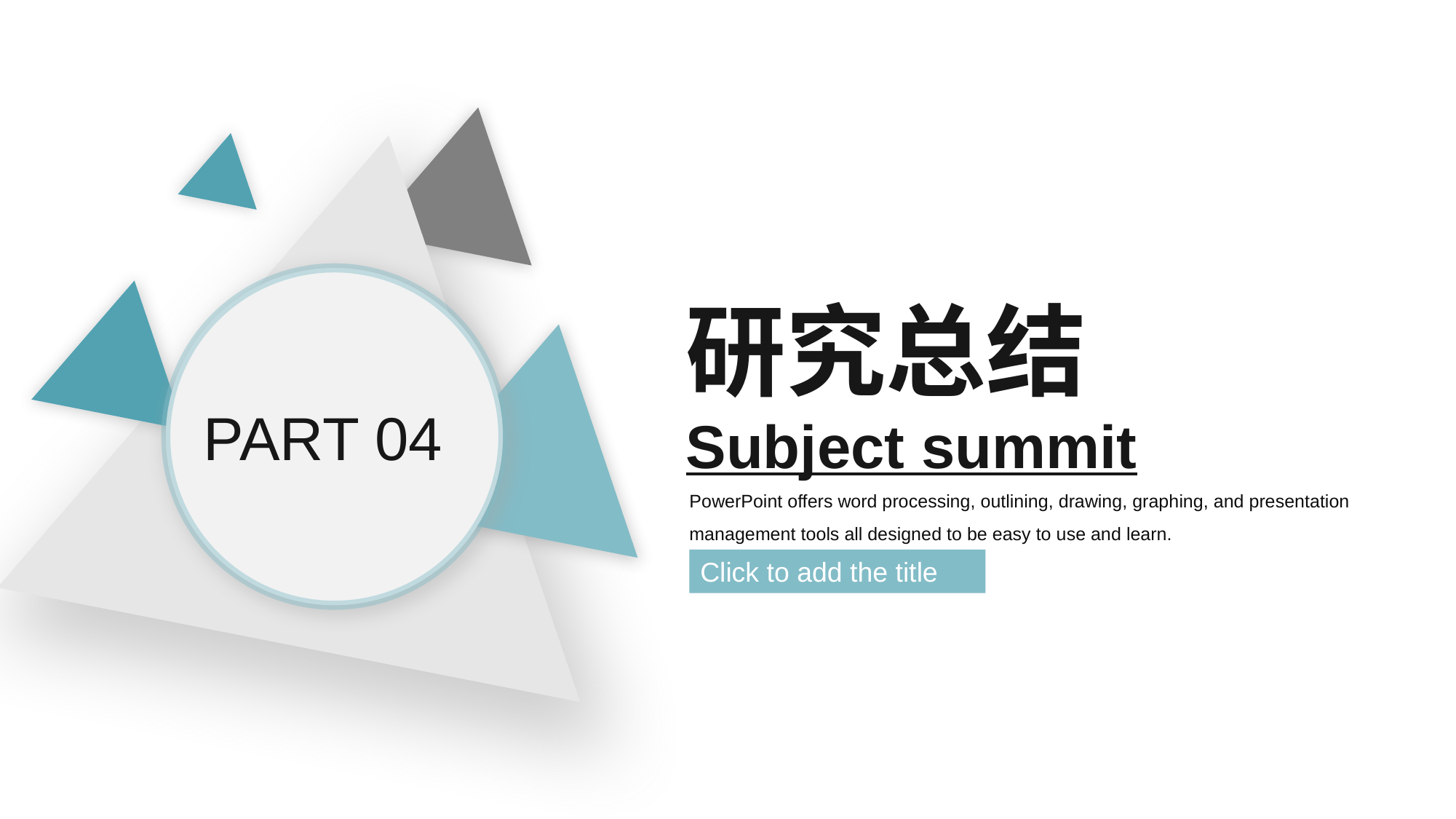

研究总结
Subject summit
PART 04
PowerPoint offers word processing, outlining, drawing, graphing, and presentation management tools all designed to be easy to use and learn.
Click to add the title